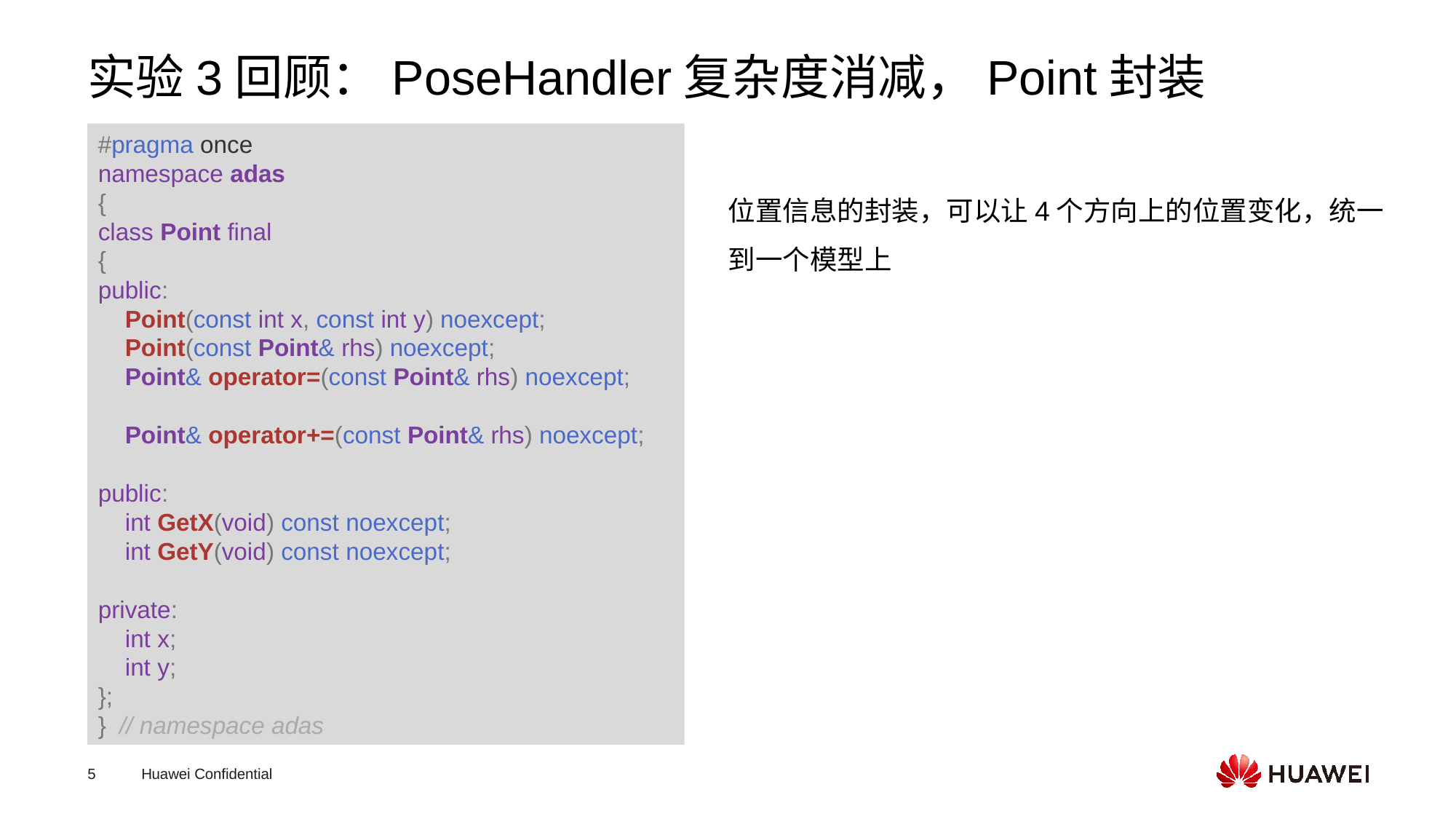

# 实验3回顾：PoseHandler复杂度消减，Point封装
#pragma once
namespace adas
{
class Point final
{
public:
    Point(const int x, const int y) noexcept;
    Point(const Point& rhs) noexcept;
    Point& operator=(const Point& rhs) noexcept;
    Point& operator+=(const Point& rhs) noexcept;
public:
    int GetX(void) const noexcept;
    int GetY(void) const noexcept;
private:
    int x;
    int y;
};
}  // namespace adas
位置信息的封装，可以让4个方向上的位置变化，统一到一个模型上